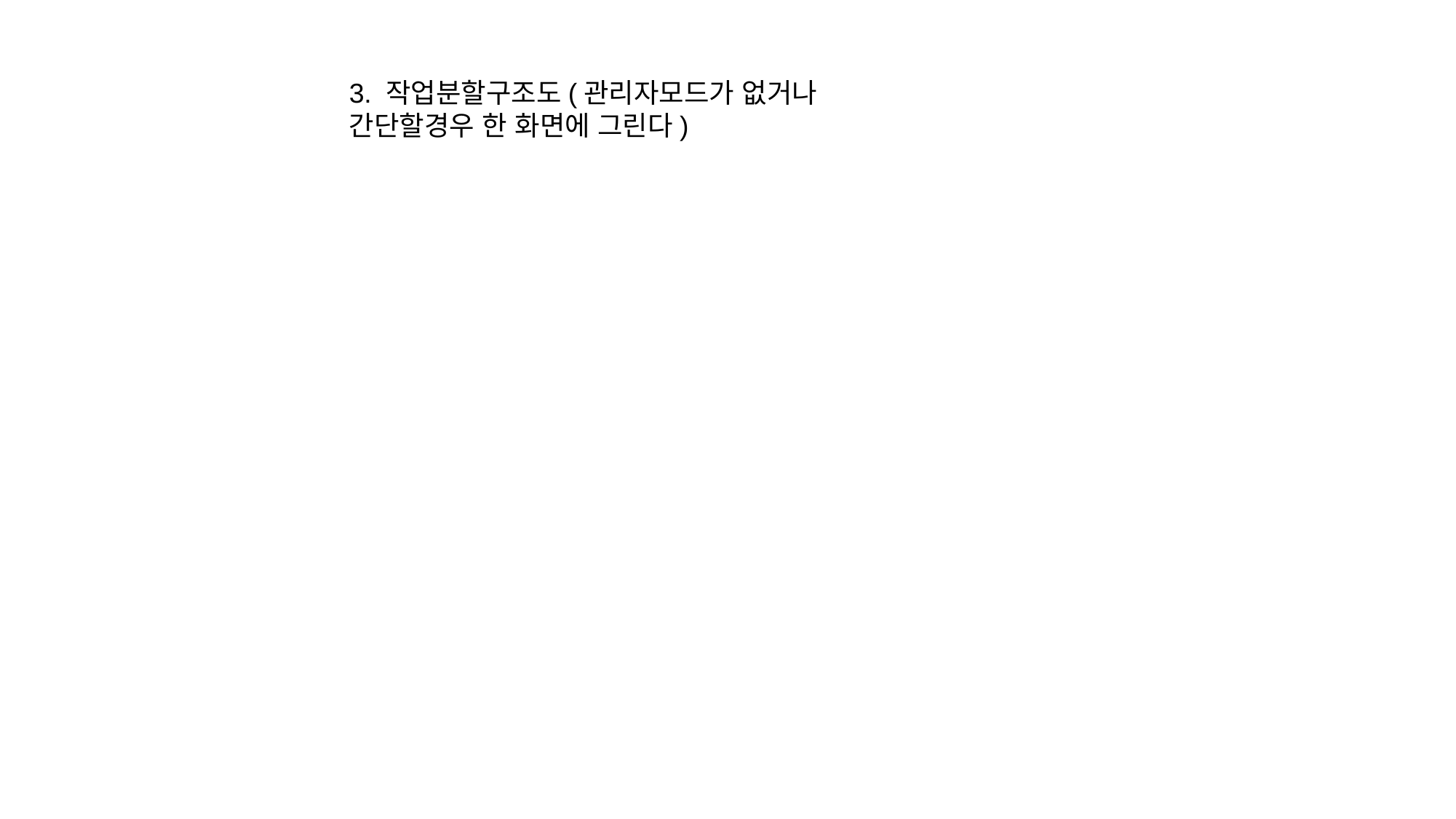

3. 작업분할구조도(관리자모드가 없거나 간단할경우 한 화면에 그린다)